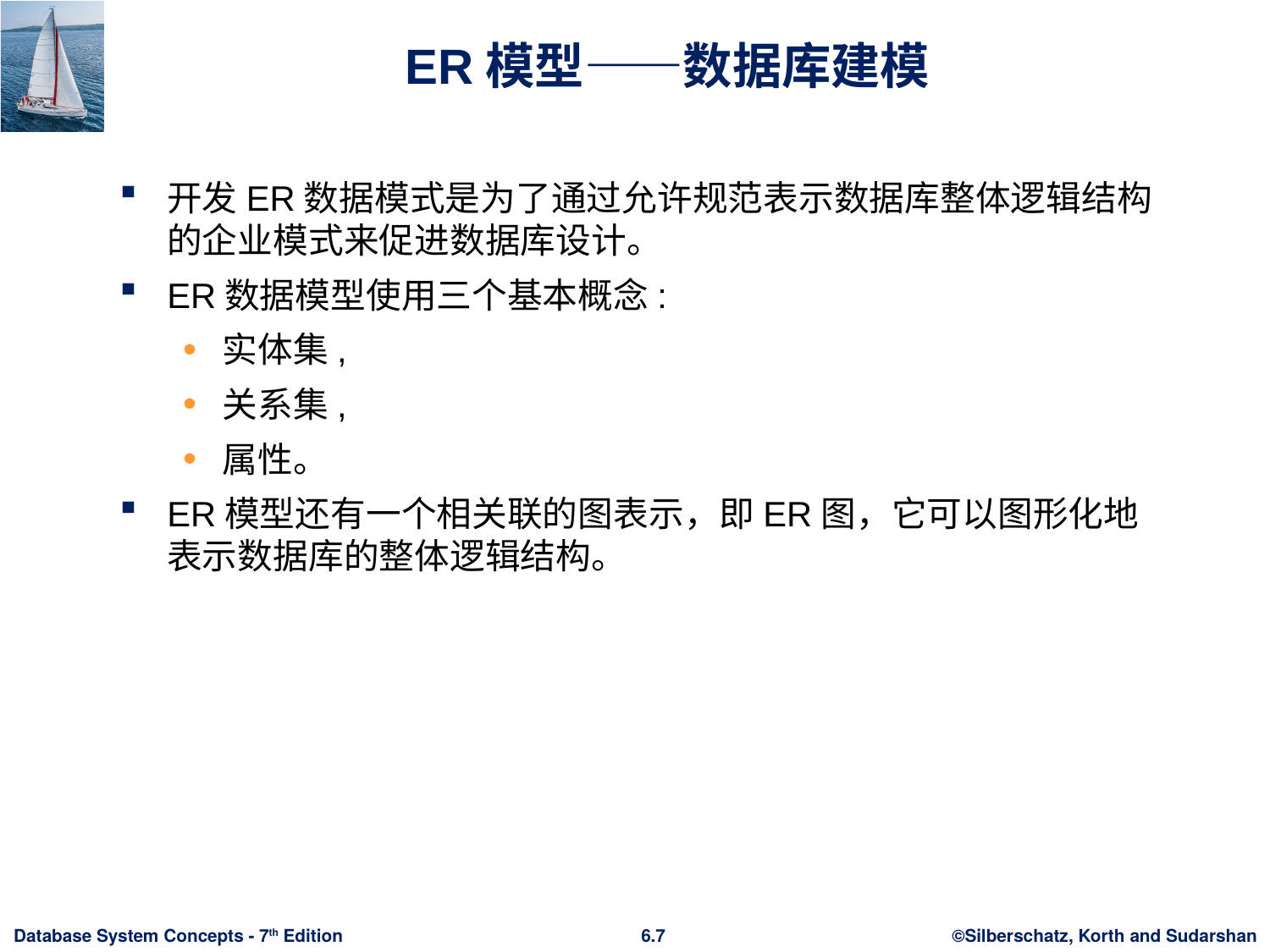

# ER模型——数据库建模
开发ER数据模式是为了通过允许规范表示数据库整体逻辑结构的企业模式来促进数据库设计。
ER数据模型使用三个基本概念:
实体集,
关系集,
属性。
ER模型还有一个相关联的图表示，即ER图，它可以图形化地表示数据库的整体逻辑结构。